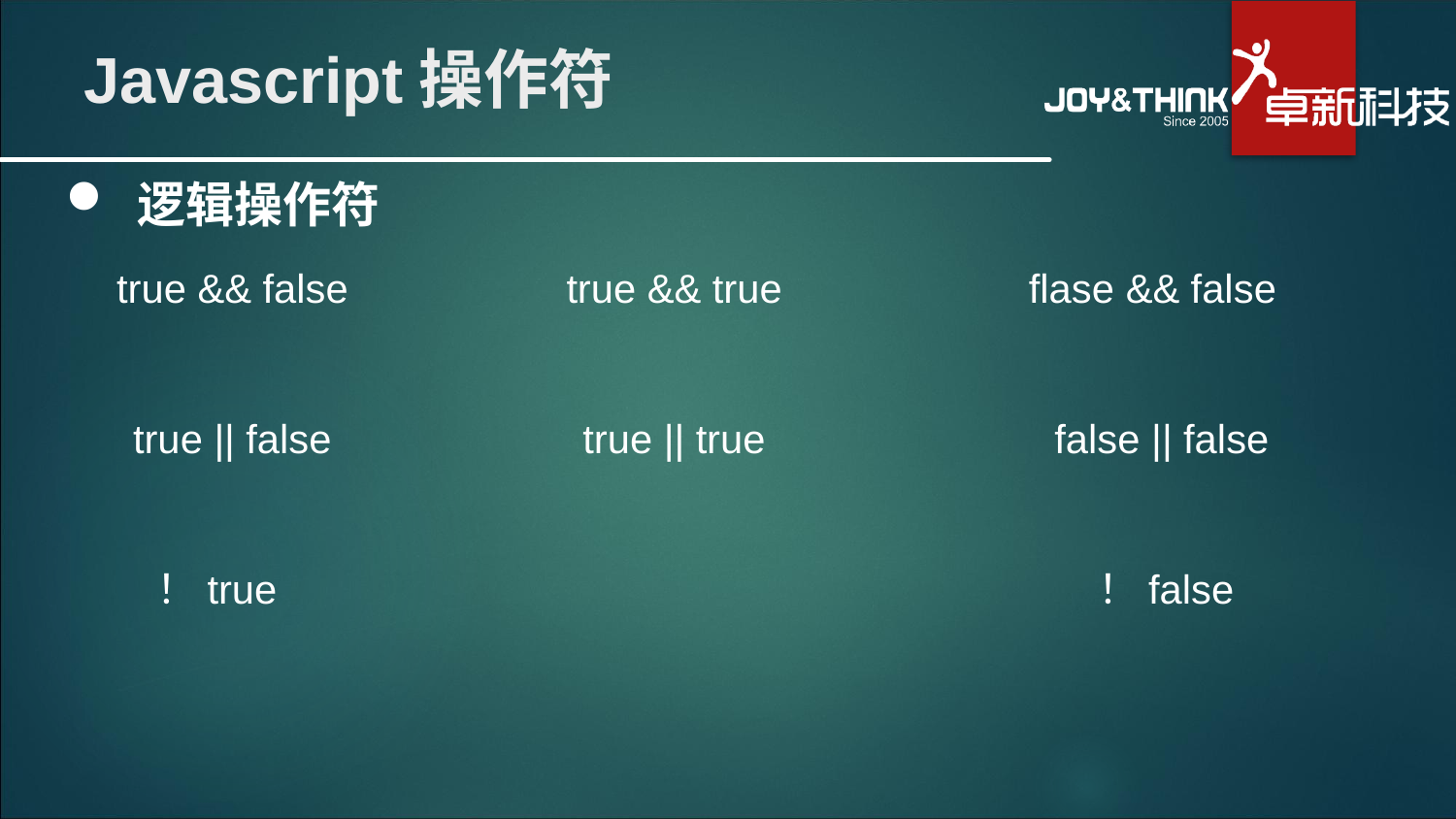

# Javascript操作符
 逻辑操作符
true && false
true && true
flase && false
true || false
true || true
false || false
！true
！false